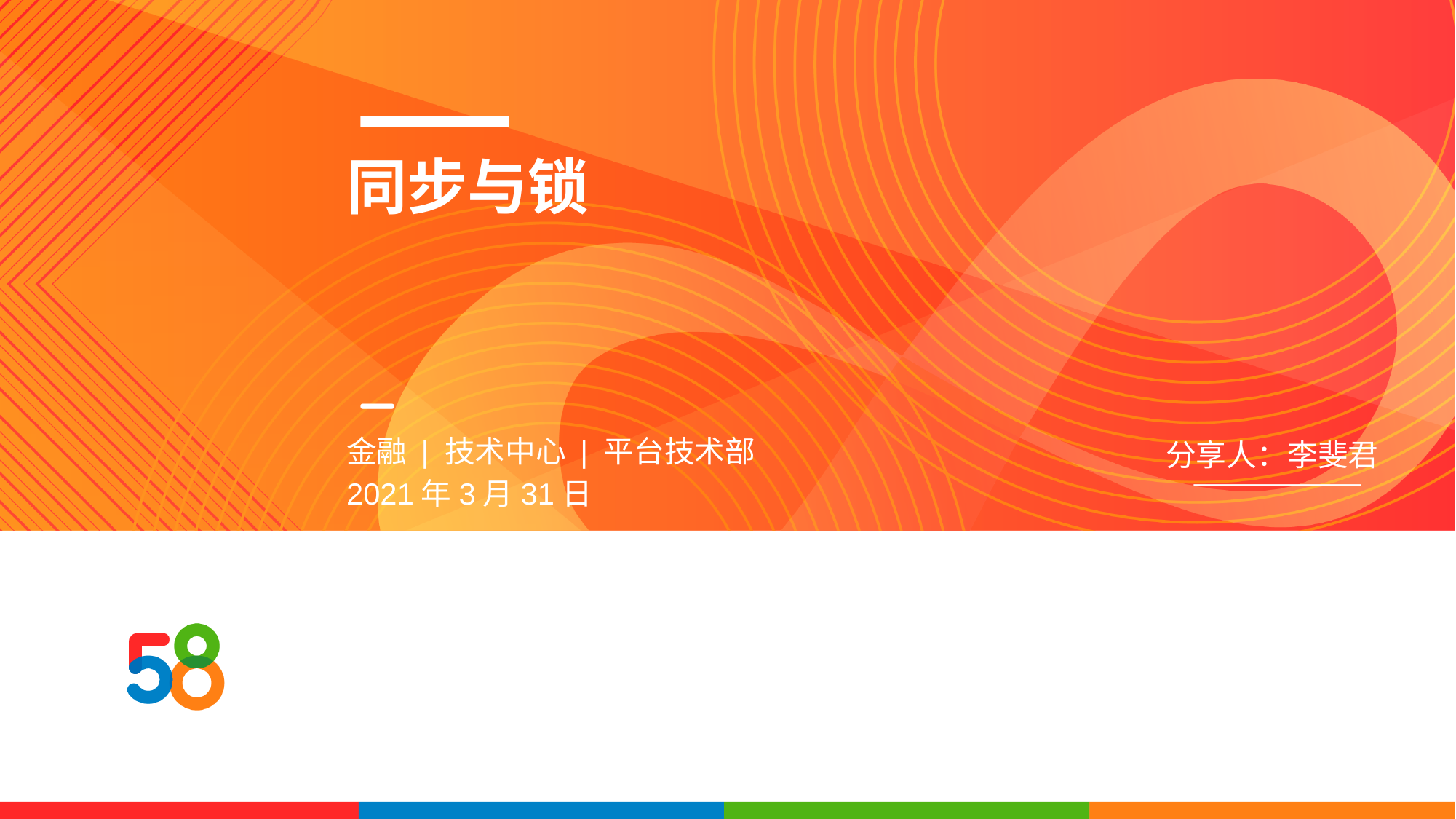

# 同步与锁
金融 | 技术中心 | 平台技术部
2021年3月31日
分享人：李斐君